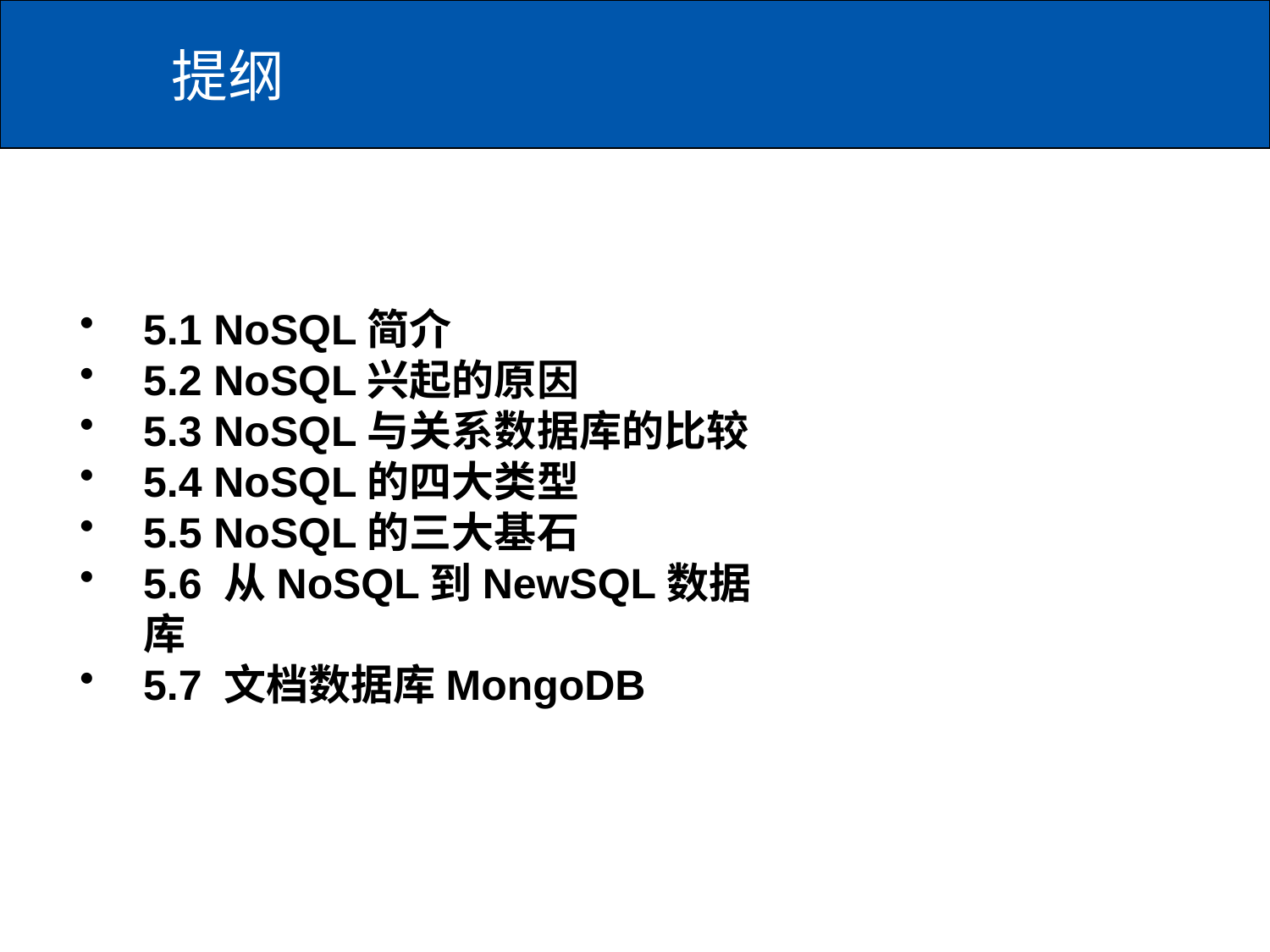

提纲
5.1 NoSQL简介
5.2 NoSQL兴起的原因
5.3 NoSQL与关系数据库的比较
5.4 NoSQL的四大类型
5.5 NoSQL的三大基石
5.6 从NoSQL到NewSQL数据库
5.7 文档数据库MongoDB